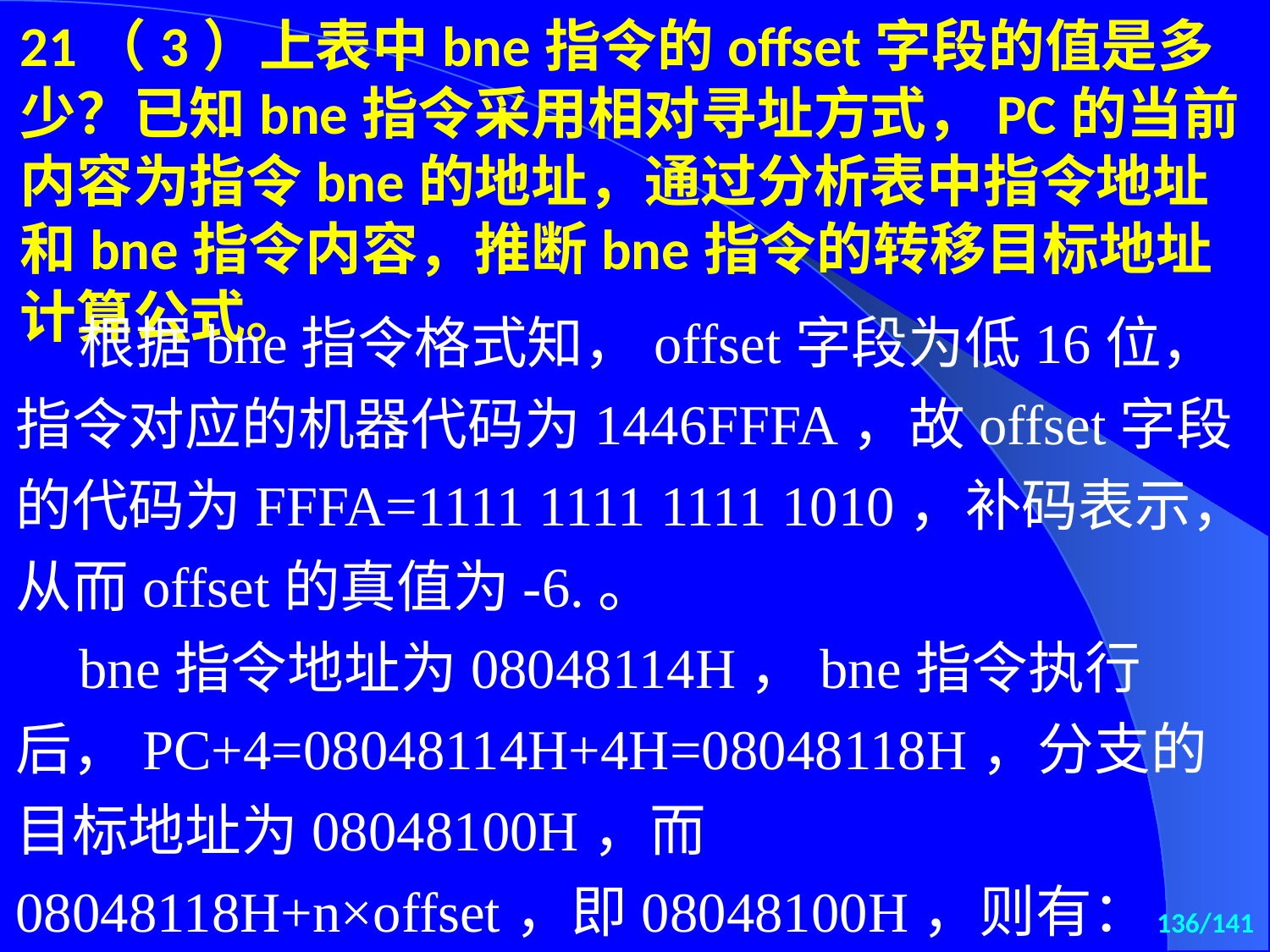

21（3）上表中bne指令的offset字段的值是多少？已知bne指令采用相对寻址方式，PC的当前内容为指令bne的地址，通过分析表中指令地址和bne指令内容，推断bne指令的转移目标地址计算公式。
根据bne指令格式知，offset字段为低16位，指令对应的机器代码为1446FFFA，故offset字段的代码为FFFA=1111 1111 1111 1010，补码表示，从而offset的真值为-6.。
bne指令地址为08048114H，bne指令执行后，PC+4=08048114H+4H=08048118H，分支的目标地址为08048100H，而08048118H+n×offset，即08048100H，则有：
136/141